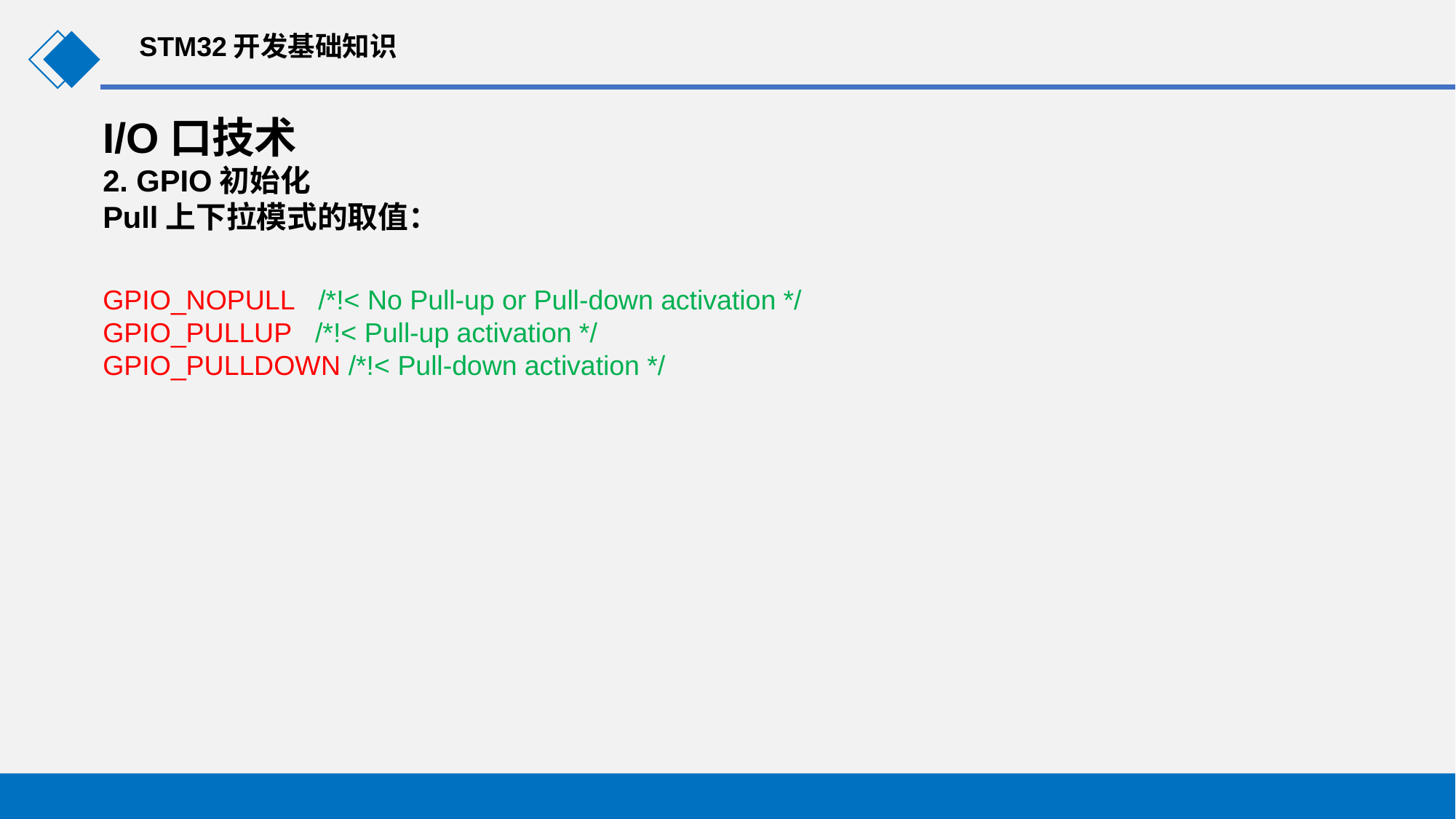

STM32开发基础知识
I/O口技术
2. GPIO初始化
Pull上下拉模式的取值：
GPIO_NOPULL   /*!< No Pull-up or Pull-down activation */
GPIO_PULLUP   /*!< Pull-up activation */
GPIO_PULLDOWN /*!< Pull-down activation */